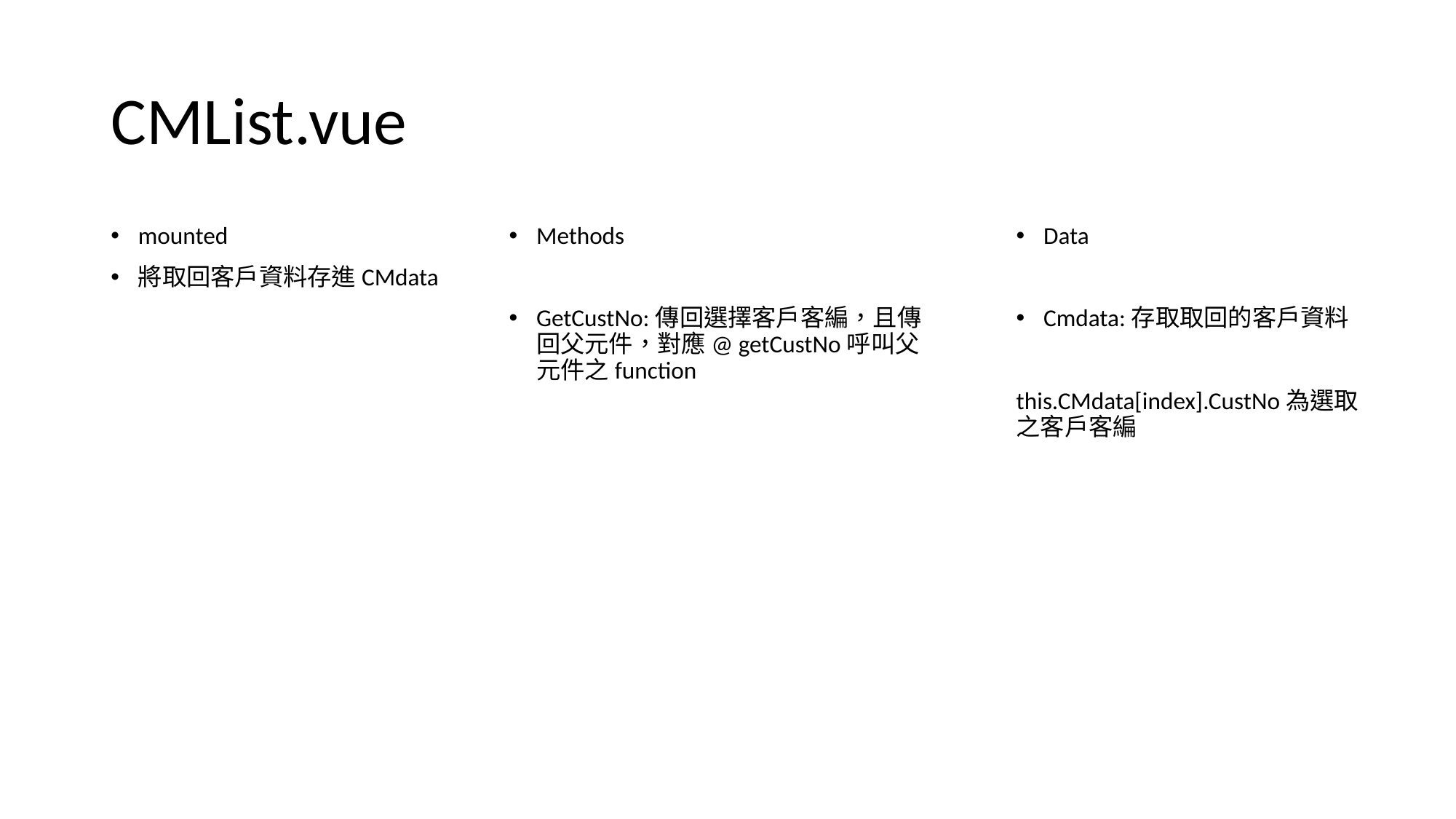

# CMList.vue
mounted
將取回客戶資料存進CMdata

Methods

GetCustNo:傳回選擇客戶客編，且傳回父元件，對應@ getCustNo呼叫父元件之function

Data

Cmdata:存取取回的客戶資料

this.CMdata[index].CustNo為選取之客戶客編